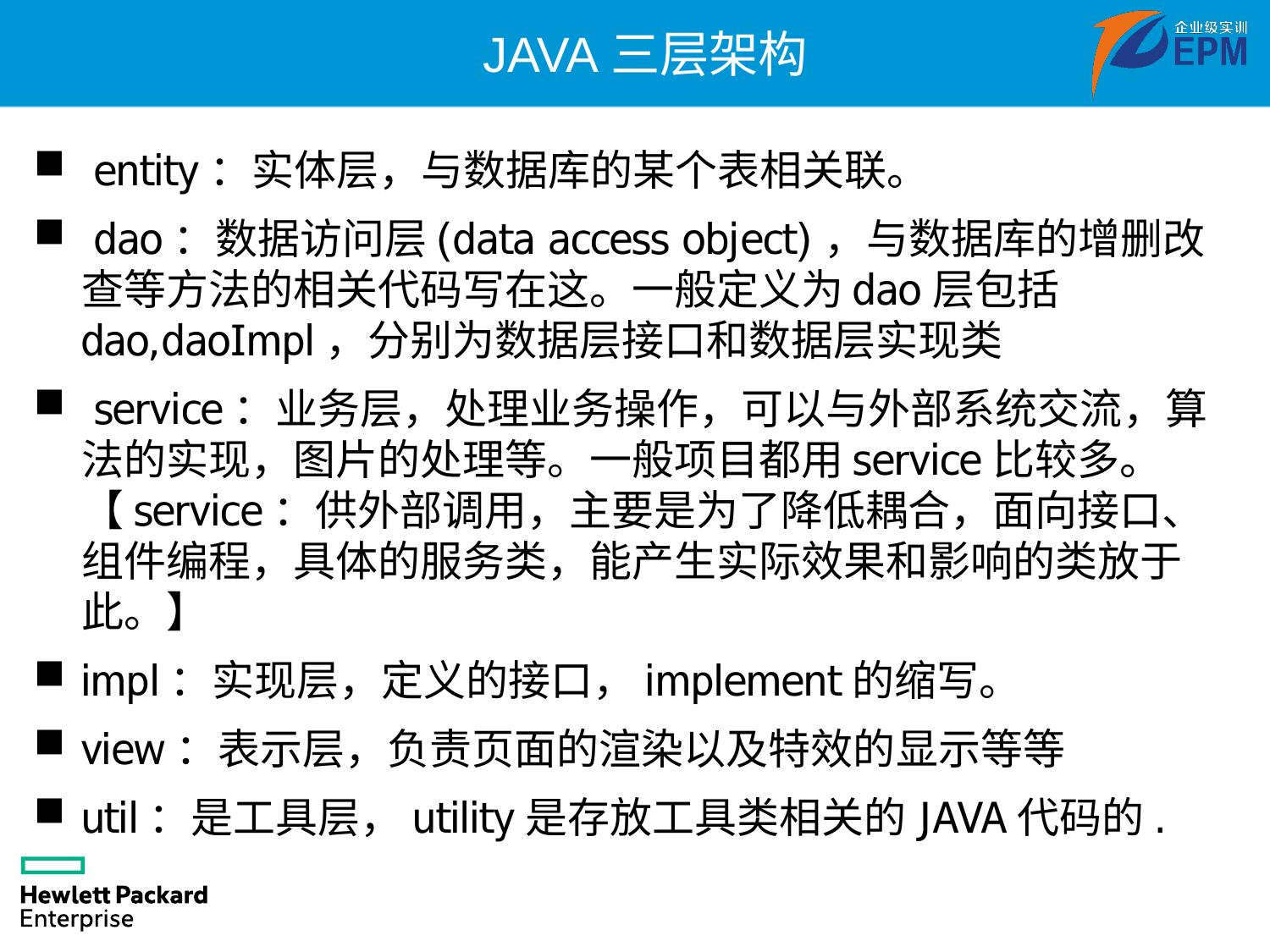

# JAVA三层架构
 entity：实体层，与数据库的某个表相关联。
 dao：数据访问层(data access object)，与数据库的增删改查等方法的相关代码写在这。一般定义为dao层包括dao,daoImpl，分别为数据层接口和数据层实现类
 service：业务层，处理业务操作，可以与外部系统交流，算法的实现，图片的处理等。一般项目都用service比较多。【service：供外部调用，主要是为了降低耦合，面向接口、组件编程，具体的服务类，能产生实际效果和影响的类放于此。】
impl：实现层，定义的接口，implement的缩写。
view：表示层，负责页面的渲染以及特效的显示等等
util：是工具层，utility是存放工具类相关的JAVA代码的.